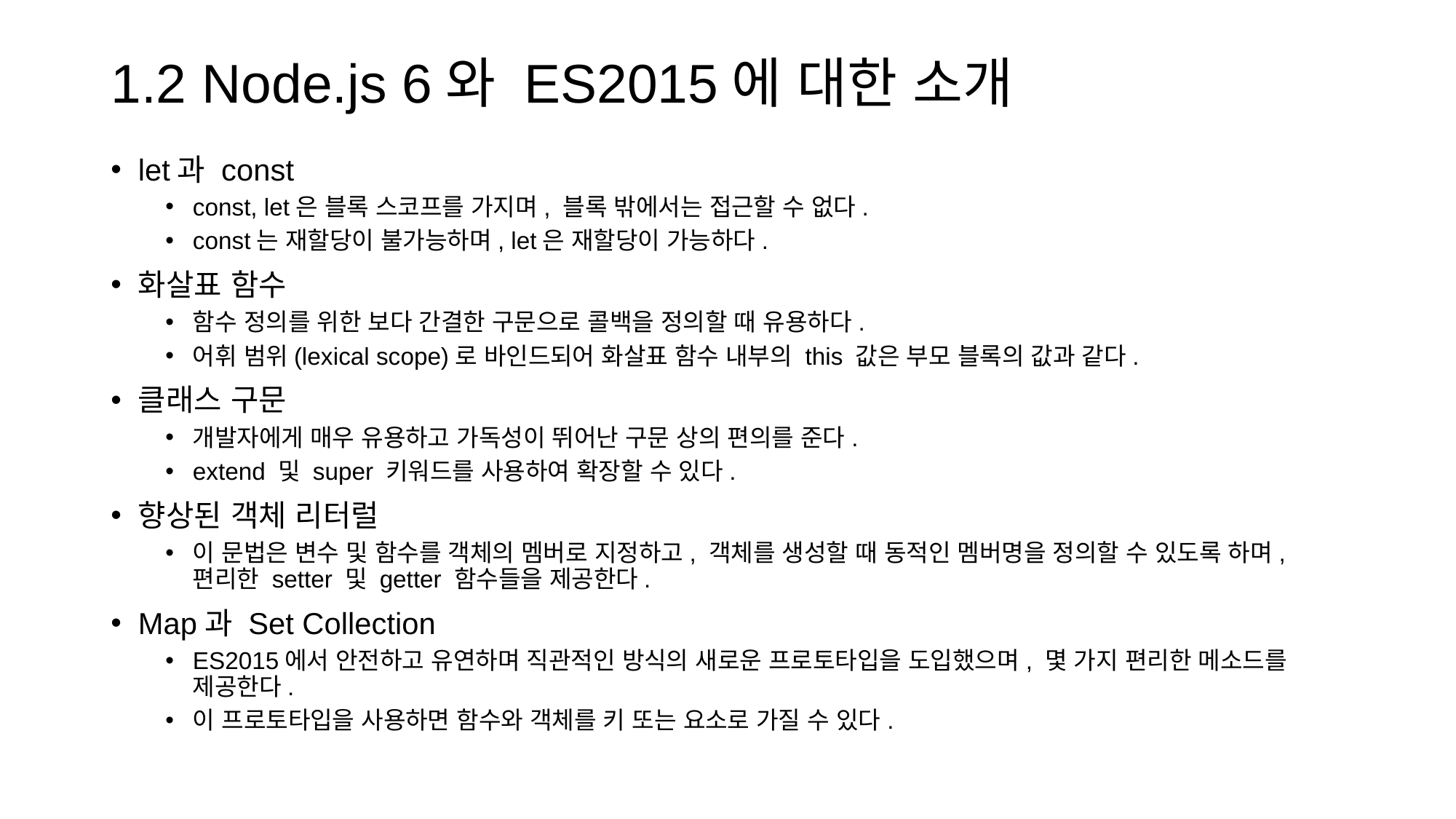

# 1.2 Node.js 6와 ES2015에 대한 소개
let과 const
const, let은 블록 스코프를 가지며, 블록 밖에서는 접근할 수 없다.
const는 재할당이 불가능하며, let은 재할당이 가능하다.
화살표 함수
함수 정의를 위한 보다 간결한 구문으로 콜백을 정의할 때 유용하다.
어휘 범위(lexical scope)로 바인드되어 화살표 함수 내부의 this 값은 부모 블록의 값과 같다.
클래스 구문
개발자에게 매우 유용하고 가독성이 뛰어난 구문 상의 편의를 준다.
extend 및 super 키워드를 사용하여 확장할 수 있다.
향상된 객체 리터럴
이 문법은 변수 및 함수를 객체의 멤버로 지정하고, 객체를 생성할 때 동적인 멤버명을 정의할 수 있도록 하며, 편리한 setter 및 getter 함수들을 제공한다.
Map과 Set Collection
ES2015에서 안전하고 유연하며 직관적인 방식의 새로운 프로토타입을 도입했으며, 몇 가지 편리한 메소드를 제공한다.
이 프로토타입을 사용하면 함수와 객체를 키 또는 요소로 가질 수 있다.